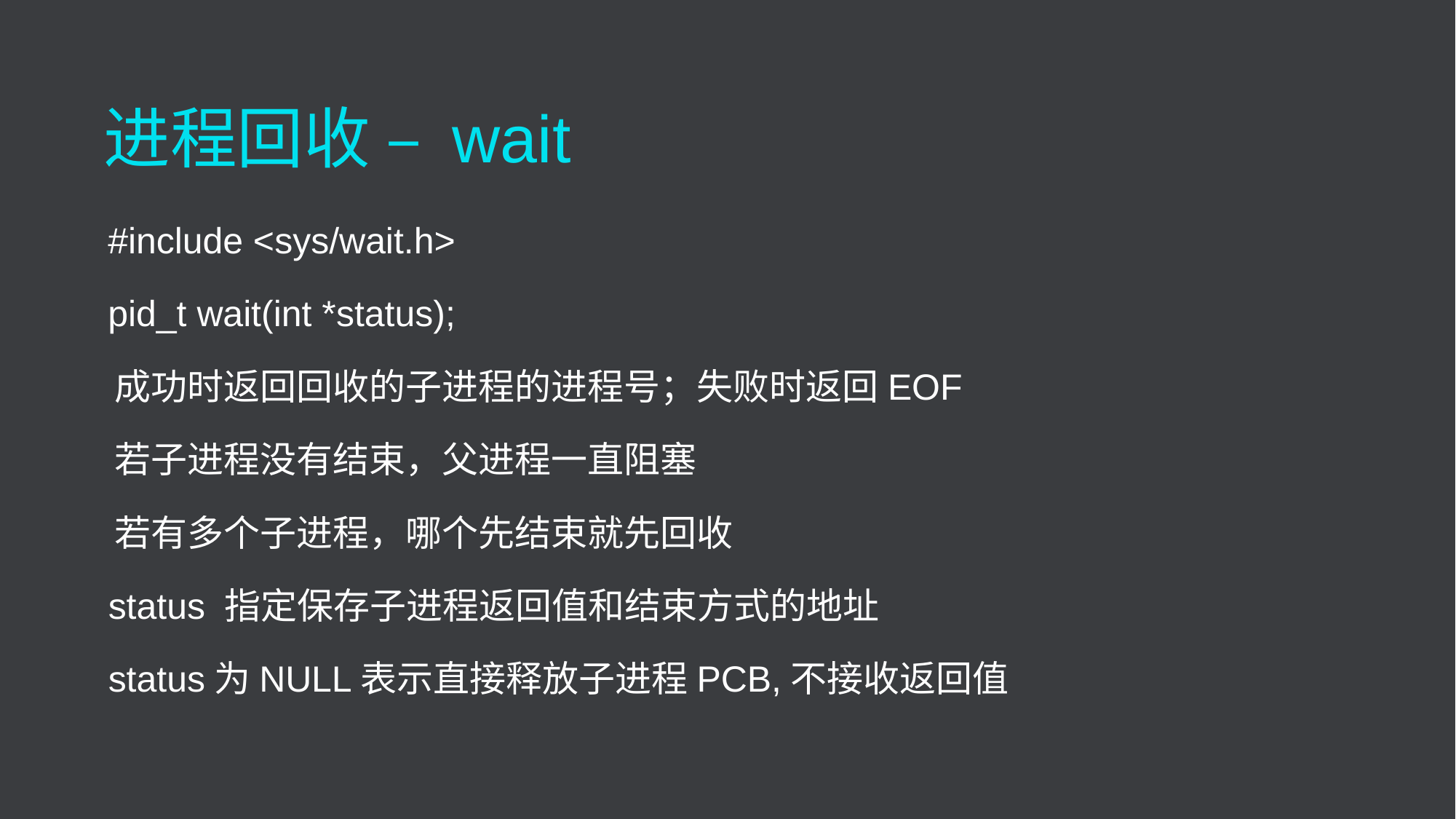

进程回收 – wait
  #include <sys/wait.h>
  pid_t wait(int *status);
 成功时返回回收的子进程的进程号；失败时返回EOF
 若子进程没有结束，父进程一直阻塞
 若有多个子进程，哪个先结束就先回收
 status 指定保存子进程返回值和结束方式的地址
 status为NULL表示直接释放子进程PCB,不接收返回值